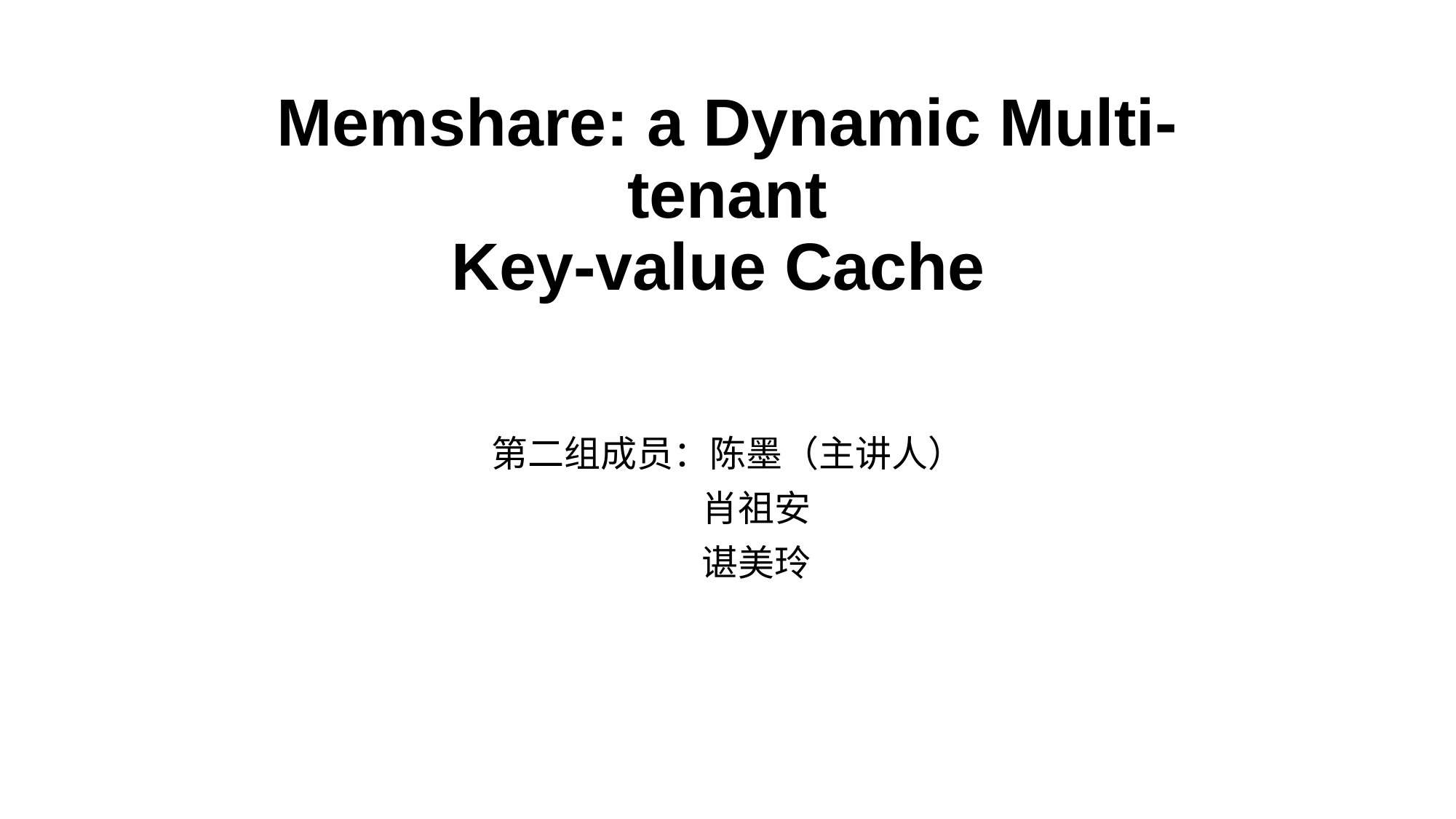

# Memshare: a Dynamic Multi-tenant Key-value Cache
第二组成员：陈墨（主讲人）
      肖祖安
      谌美玲